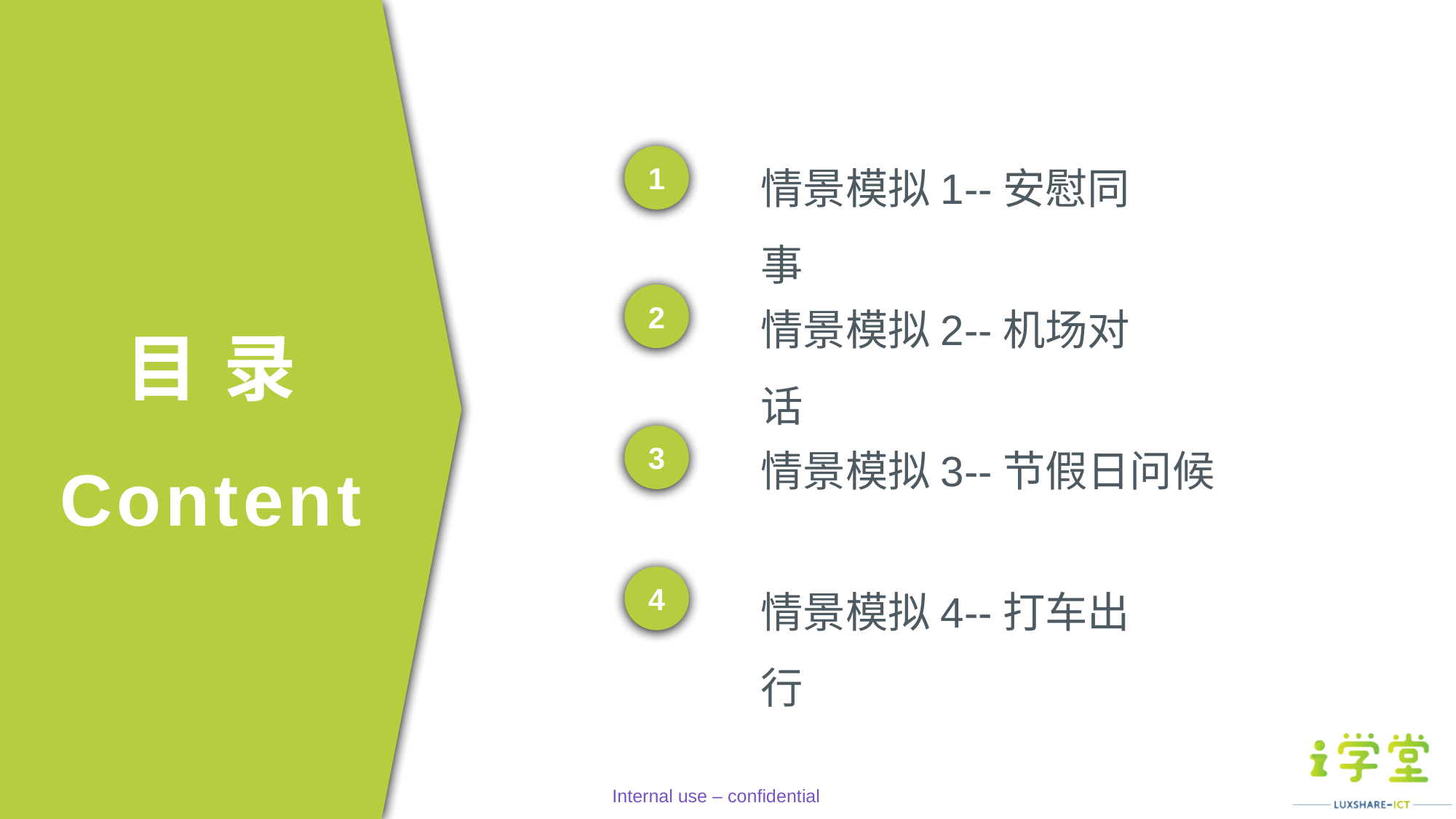

情景模拟1--安慰同事
1
情景模拟2--机场对话
2
情景模拟3--节假日问候
3
情景模拟4--打车出行
4